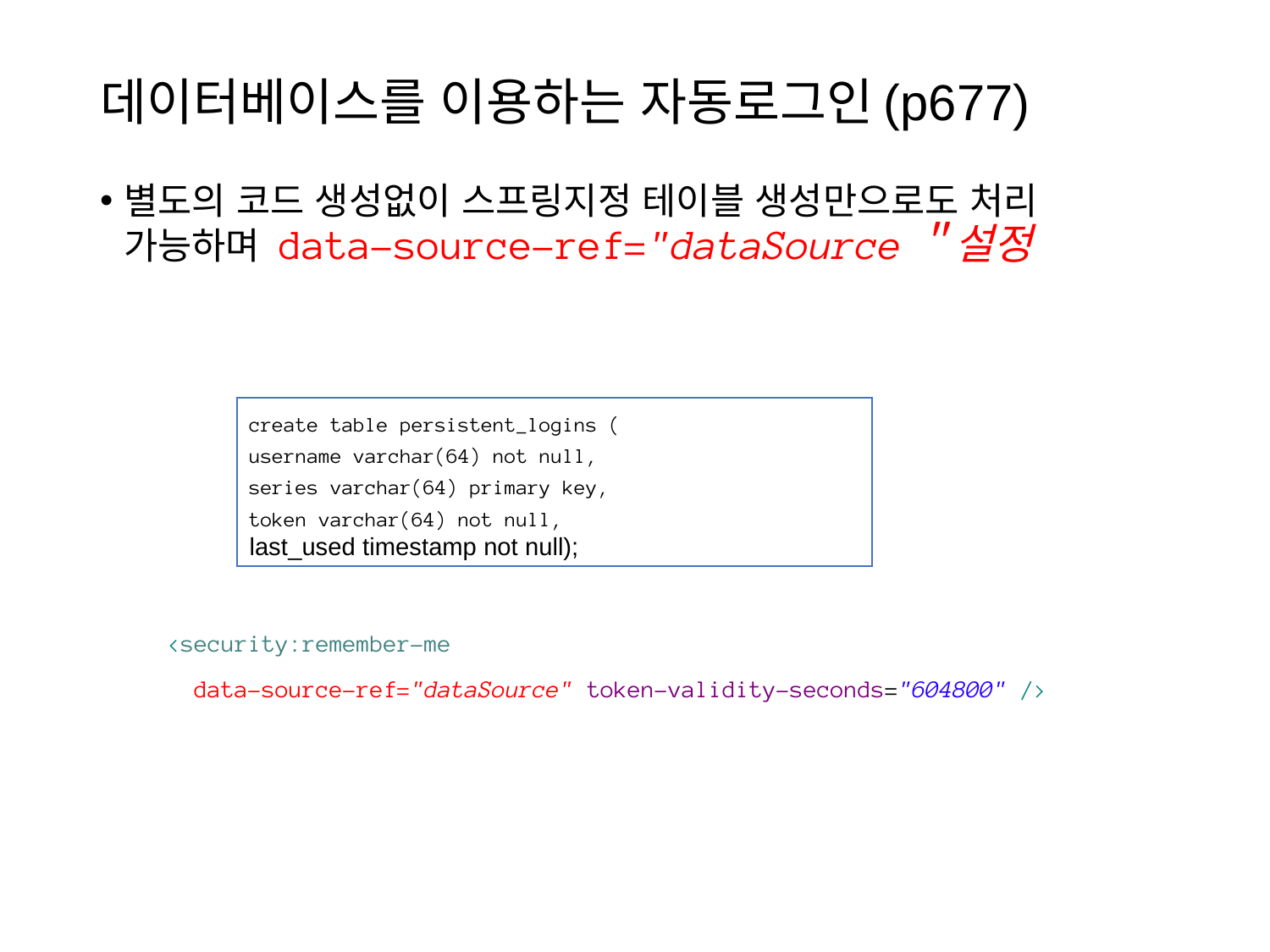

# 데이터베이스를 이용하는 자동로그인(p677)
별도의 코드 생성없이 스프링지정 테이블 생성만으로도 처리 가능하며 data-source-ref="dataSource＂설정
create table persistent_logins (
username varchar(64) not null,
series varchar(64) primary key,
token varchar(64) not null,
last_used timestamp not null);

    <security:remember-me
      data-source-ref="dataSource" token-validity-seconds="604800" />